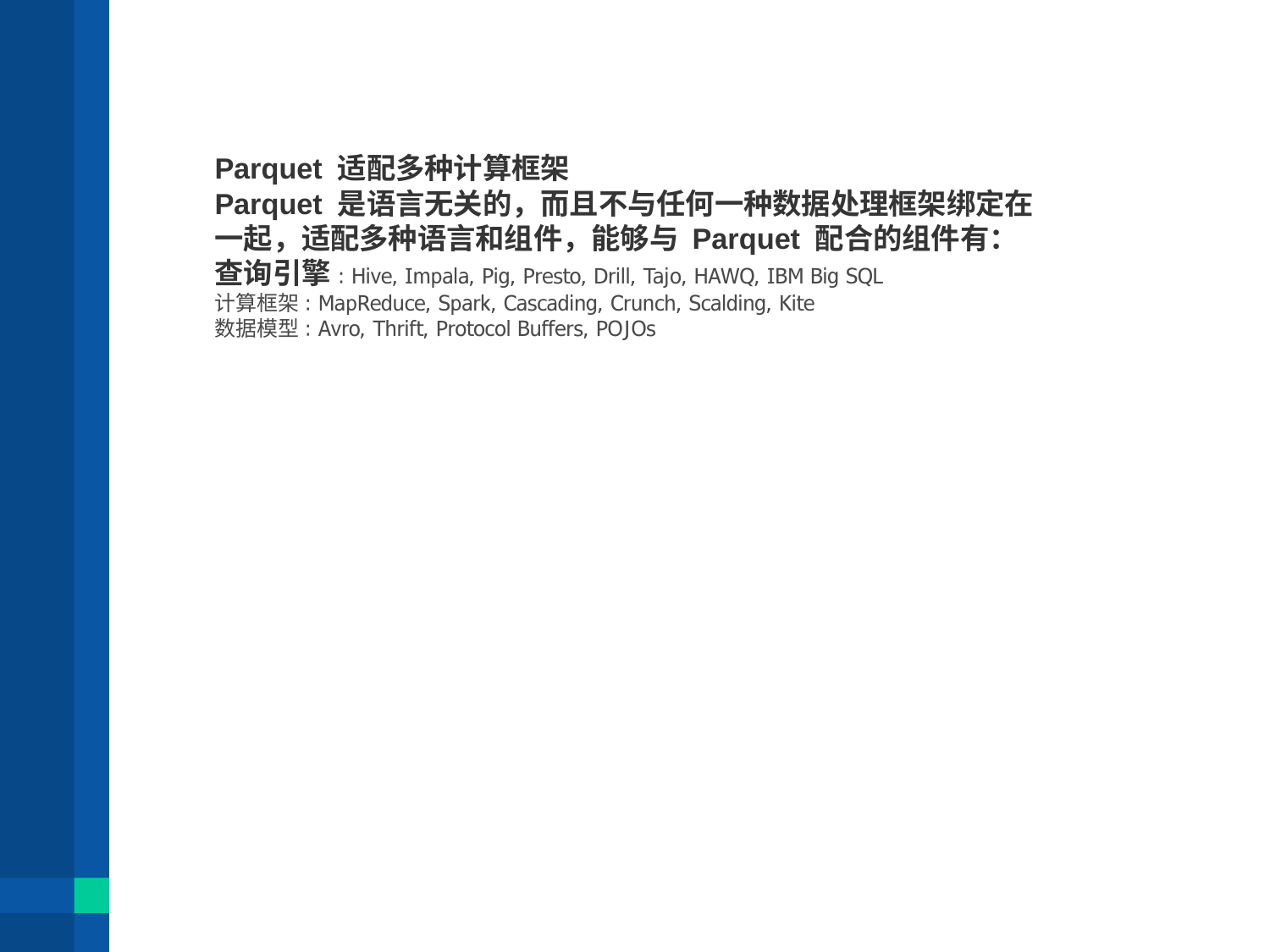

Parquet 适配多种计算框架Parquet 是语言无关的，而且不与任何一种数据处理框架绑定在一起，适配多种语言和组件，能够与 Parquet 配合的组件有：查询引擎: Hive, Impala, Pig, Presto, Drill, Tajo, HAWQ, IBM Big SQL计算框架: MapReduce, Spark, Cascading, Crunch, Scalding, Kite数据模型: Avro, Thrift, Protocol Buffers, POJOs